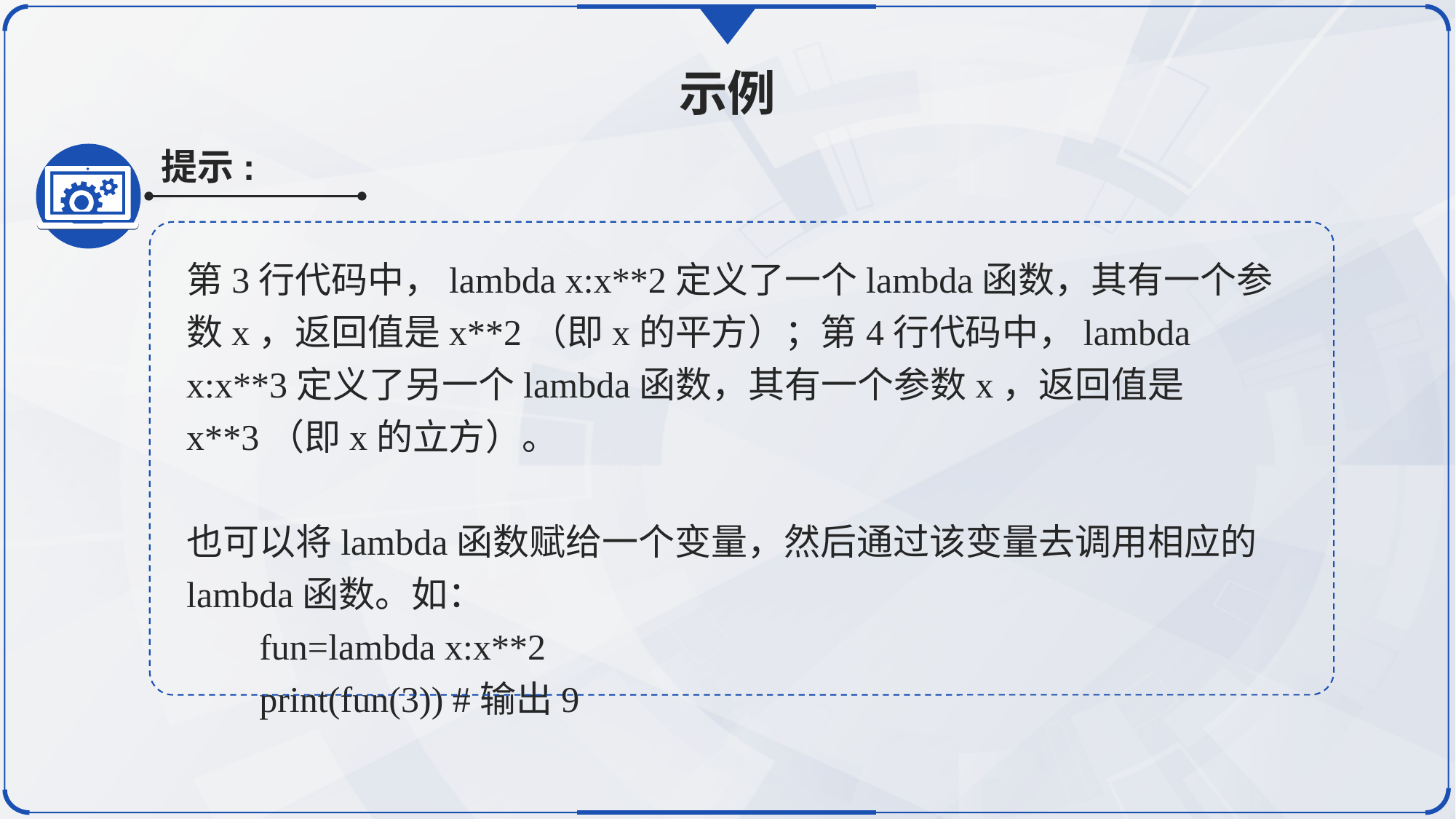

示例
提示:

第3行代码中，lambda x:x**2定义了一个lambda函数，其有一个参数x，返回值是x**2（即x的平方）；第4行代码中，lambda x:x**3定义了另一个lambda函数，其有一个参数x，返回值是x**3（即x的立方）。

也可以将lambda函数赋给一个变量，然后通过该变量去调用相应的lambda函数。如：
        fun=lambda x:x**2
        print(fun(3)) #输出9